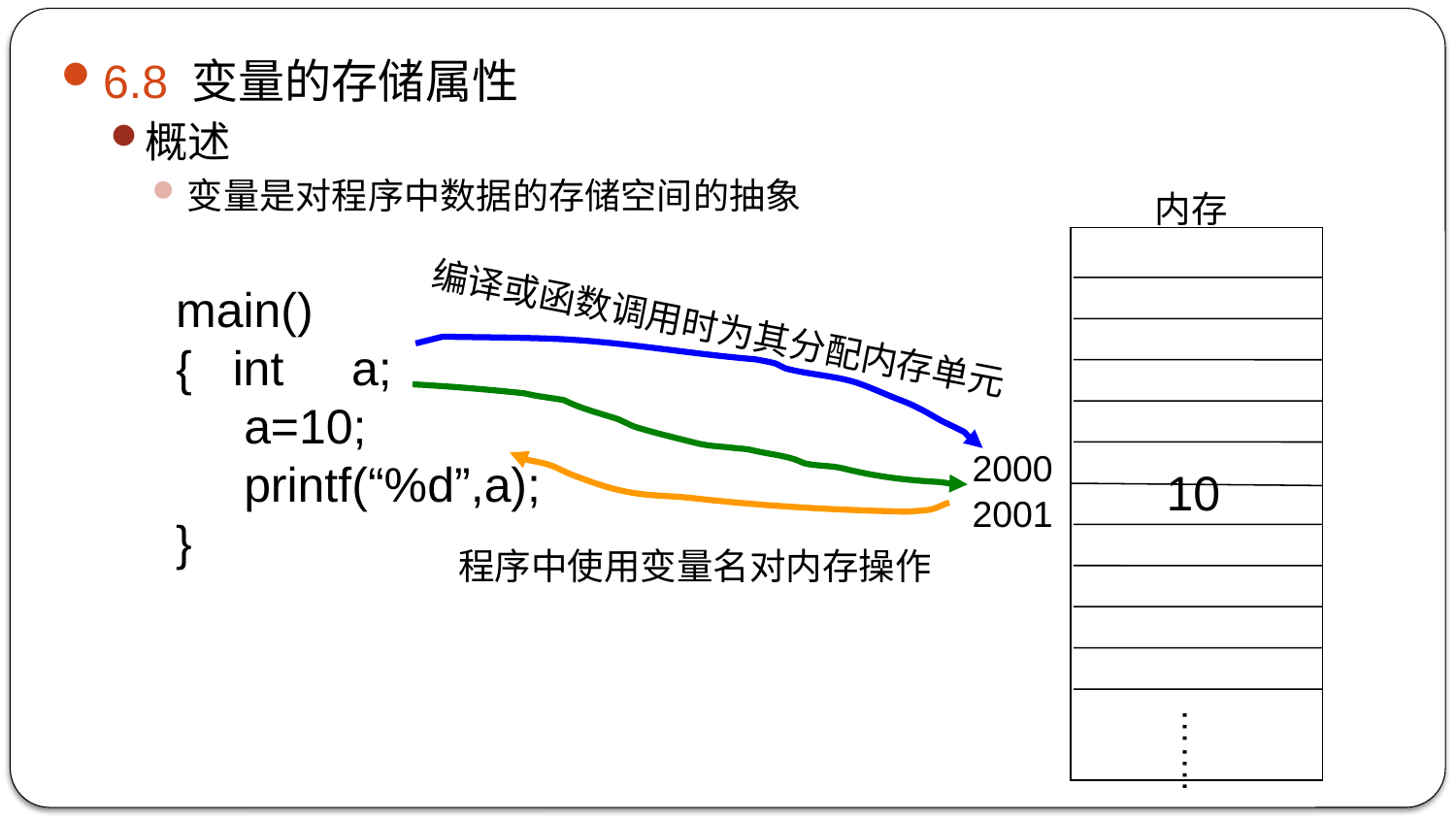

6.8 变量的存储属性
概述
变量是对程序中数据的存储空间的抽象
内存

…….
main()
{   int     a;
     a=10;
     printf(“%d”,a);
}
编译或函数调用时为其分配内存单元

2000
2001
10
程序中使用变量名对内存操作